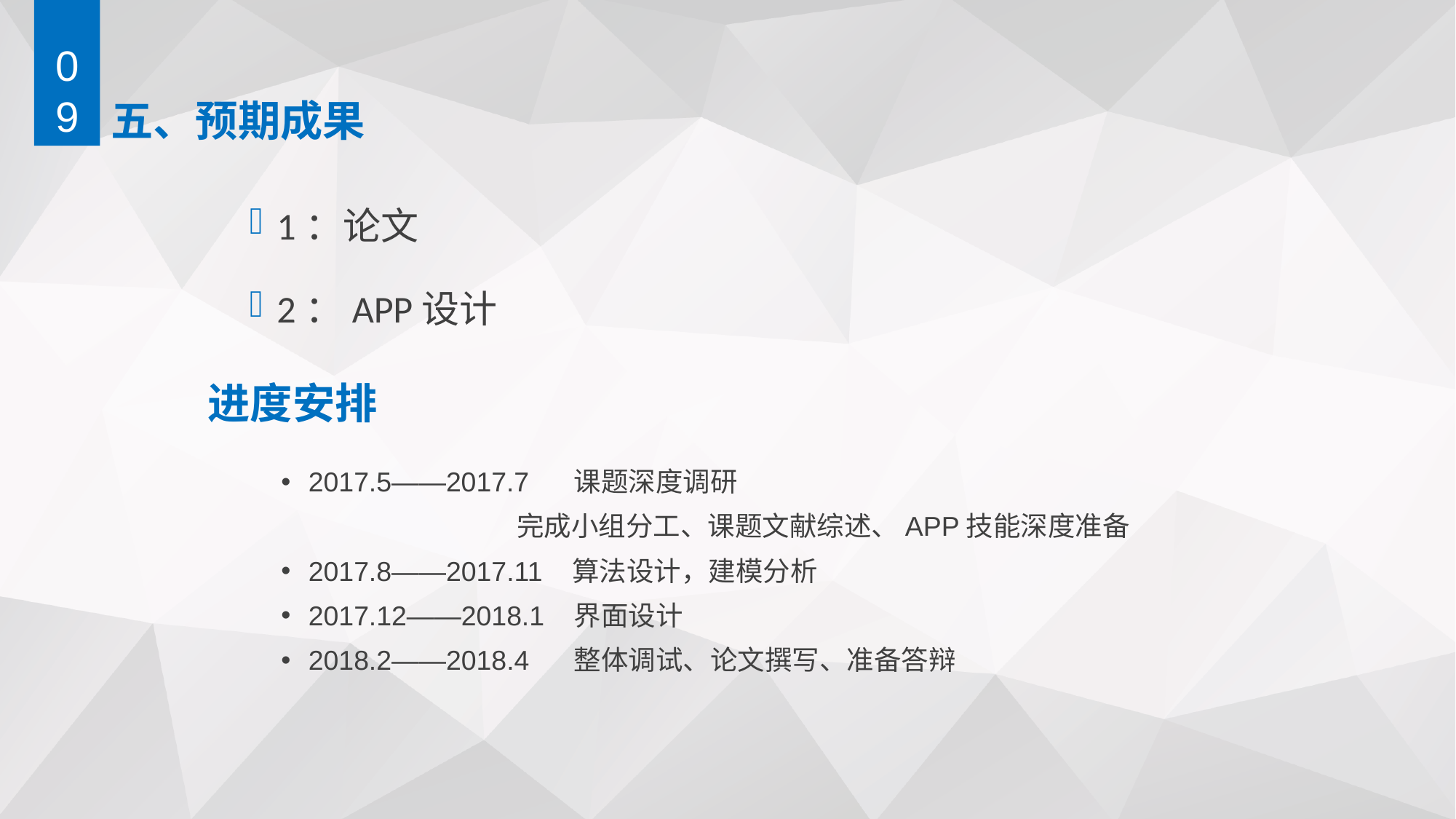

09
# 五、预期成果
1：论文
2：APP设计
         进度安排

2017.5——2017.7     课题深度调研
                                     完成小组分工、课题文献综述、APP技能深度准备
2017.8——2017.11   算法设计，建模分析
2017.12——2018.1   界面设计
2018.2——2018.4     整体调试、论文撰写、准备答辩